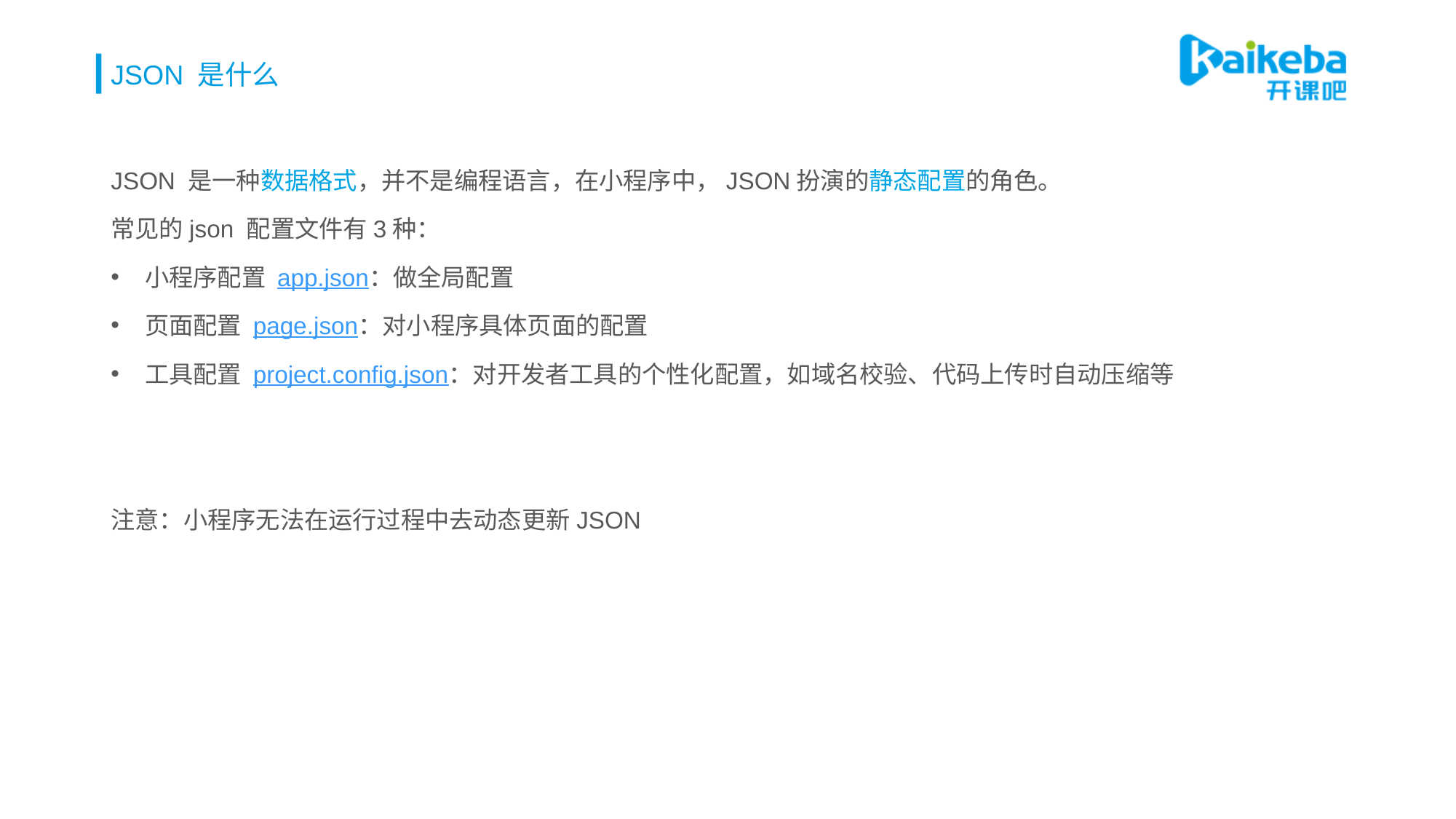

# JSON 是什么
JSON 是一种数据格式，并不是编程语言，在小程序中，JSON扮演的静态配置的角色。
常见的json 配置文件有3种：
小程序配置 app.json：做全局配置
页面配置 page.json：对小程序具体页面的配置
工具配置 project.config.json：对开发者工具的个性化配置，如域名校验、代码上传时自动压缩等

注意：小程序无法在运行过程中去动态更新JSON